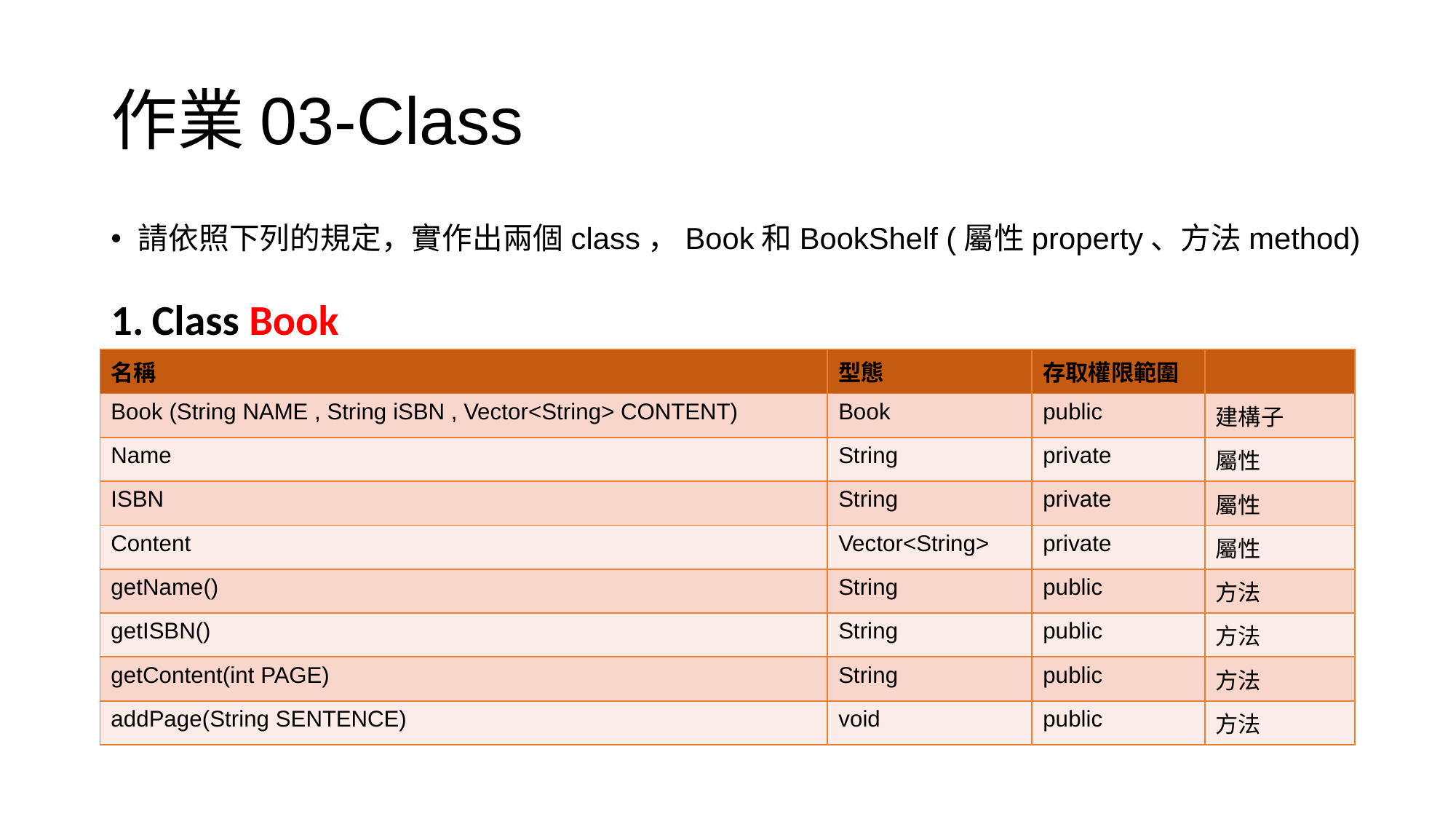

# 作業03-Class
請依照下列的規定，實作出兩個class，Book和BookShelf (屬性property、方法method)
Class Book
| 名稱 | 型態 | 存取權限範圍 |  |
| --- | --- | --- | --- |
| Book (String NAME , String iSBN , Vector<String> CONTENT) | Book | public | 建構子 |
| Name | String | private | 屬性 |
| ISBN | String | private | 屬性 |
| Content | Vector<String> | private | 屬性 |
| getName() | String | public | 方法 |
| getISBN() | String | public | 方法 |
| getContent(int PAGE) | String | public | 方法 |
| addPage(String SENTENCE) | void | public | 方法 |